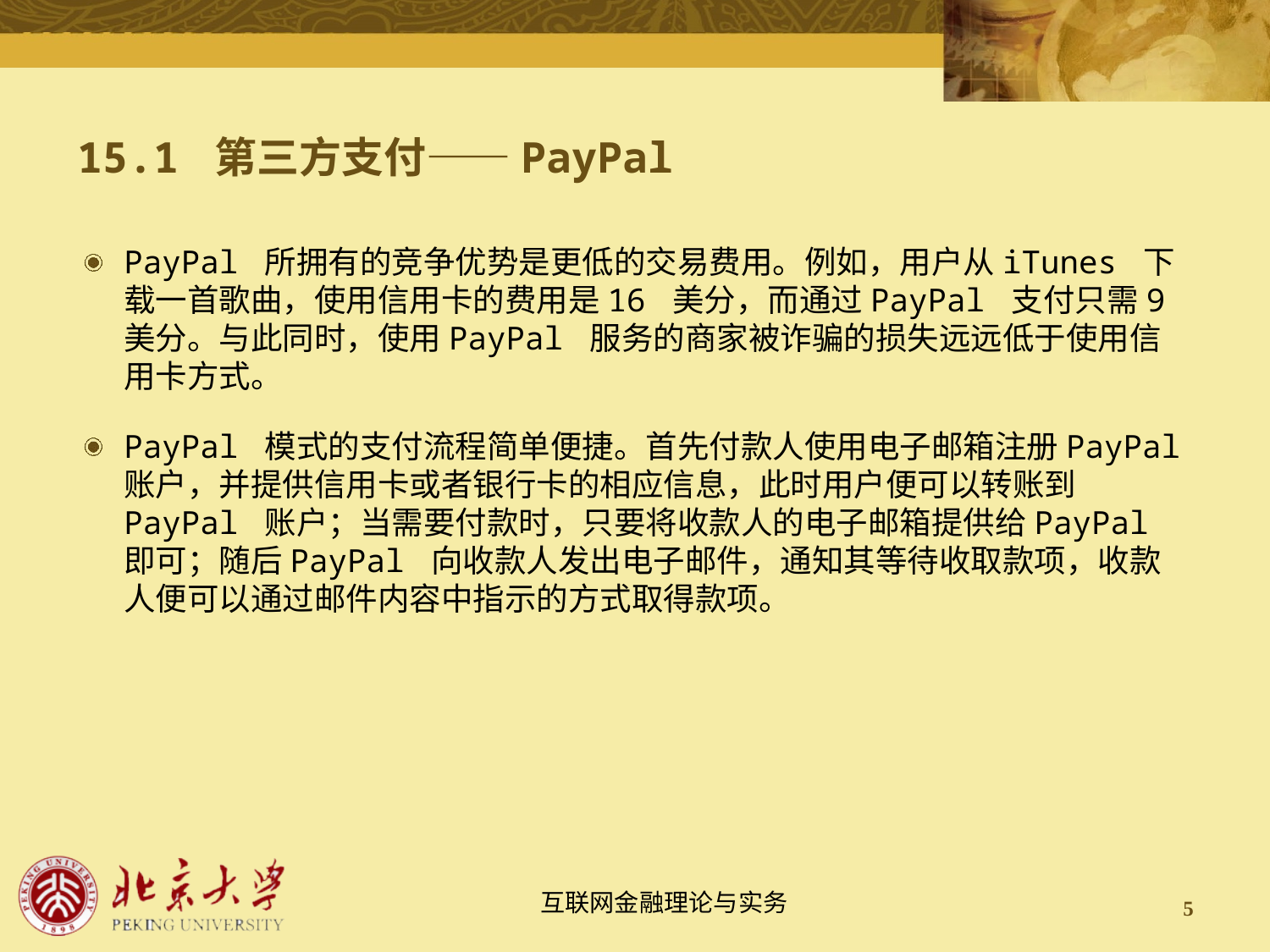

# 15.1 第三方支付——PayPal
PayPal 所拥有的竞争优势是更低的交易费用。例如，用户从iTunes 下载一首歌曲，使用信用卡的费用是16 美分，而通过PayPal 支付只需9 美分。与此同时，使用PayPal 服务的商家被诈骗的损失远远低于使用信用卡方式。
PayPal 模式的支付流程简单便捷。首先付款人使用电子邮箱注册PayPal 账户，并提供信用卡或者银行卡的相应信息，此时用户便可以转账到PayPal 账户；当需要付款时，只要将收款人的电子邮箱提供给PayPal 即可；随后PayPal 向收款人发出电子邮件，通知其等待收取款项，收款人便可以通过邮件内容中指示的方式取得款项。

5